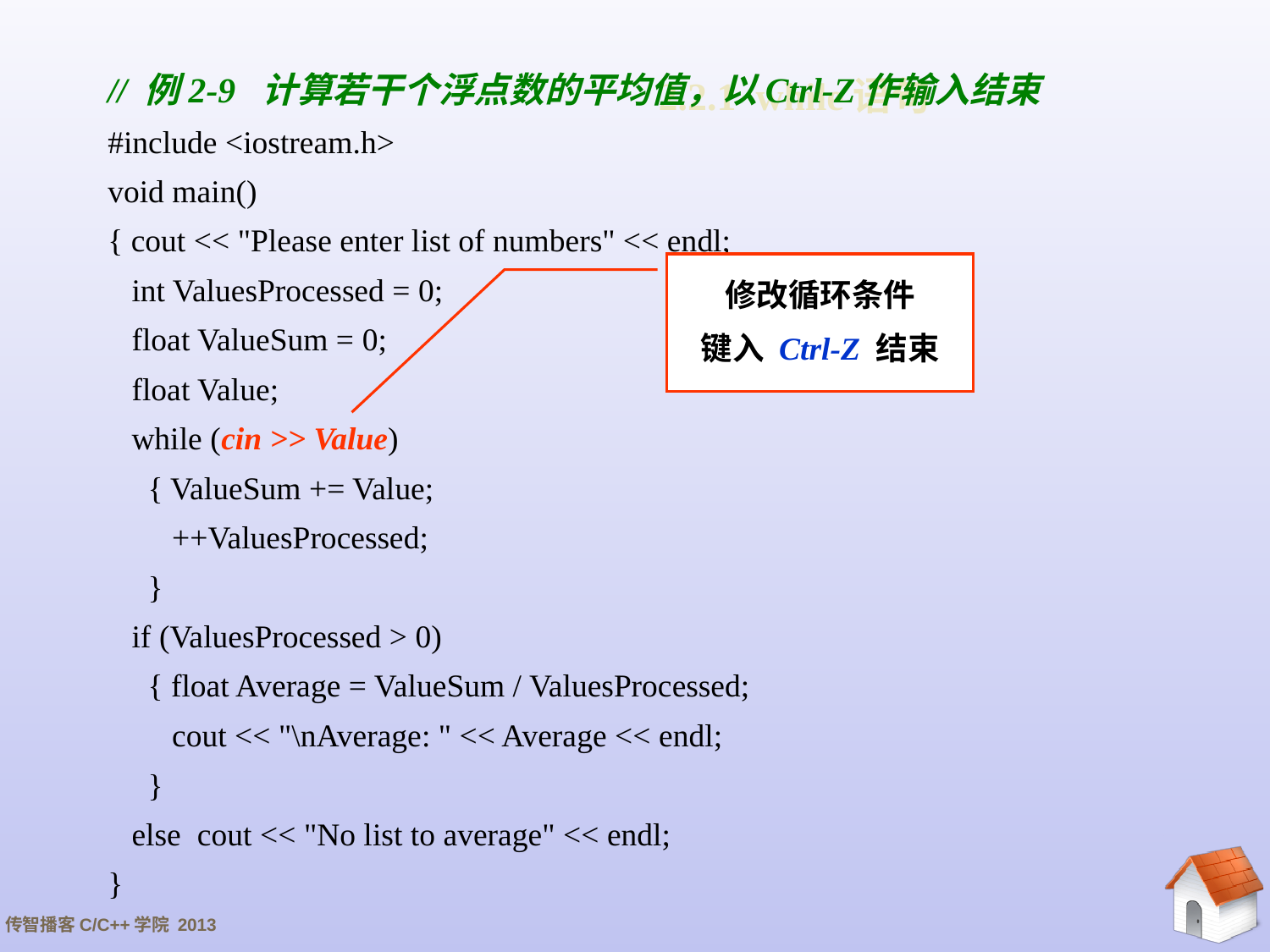

// 例2-9  计算若干个浮点数的平均值，以Ctrl-Z作输入结束
#include <iostream.h>
void main()
{ cout << "Please enter list of numbers" << endl;
   int ValuesProcessed = 0;
   float ValueSum = 0;
   float Value;
   while (cin >> Value)
     { ValueSum += Value;
        ++ValuesProcessed;
     }
   if (ValuesProcessed > 0)
     { float Average = ValueSum / ValuesProcessed;
        cout << "\nAverage: " << Average << endl;
     }
   else  cout << "No list to average" << endl;
}
# 2.2.1  while语句
修改循环条件
键入 Ctrl-Z 结束